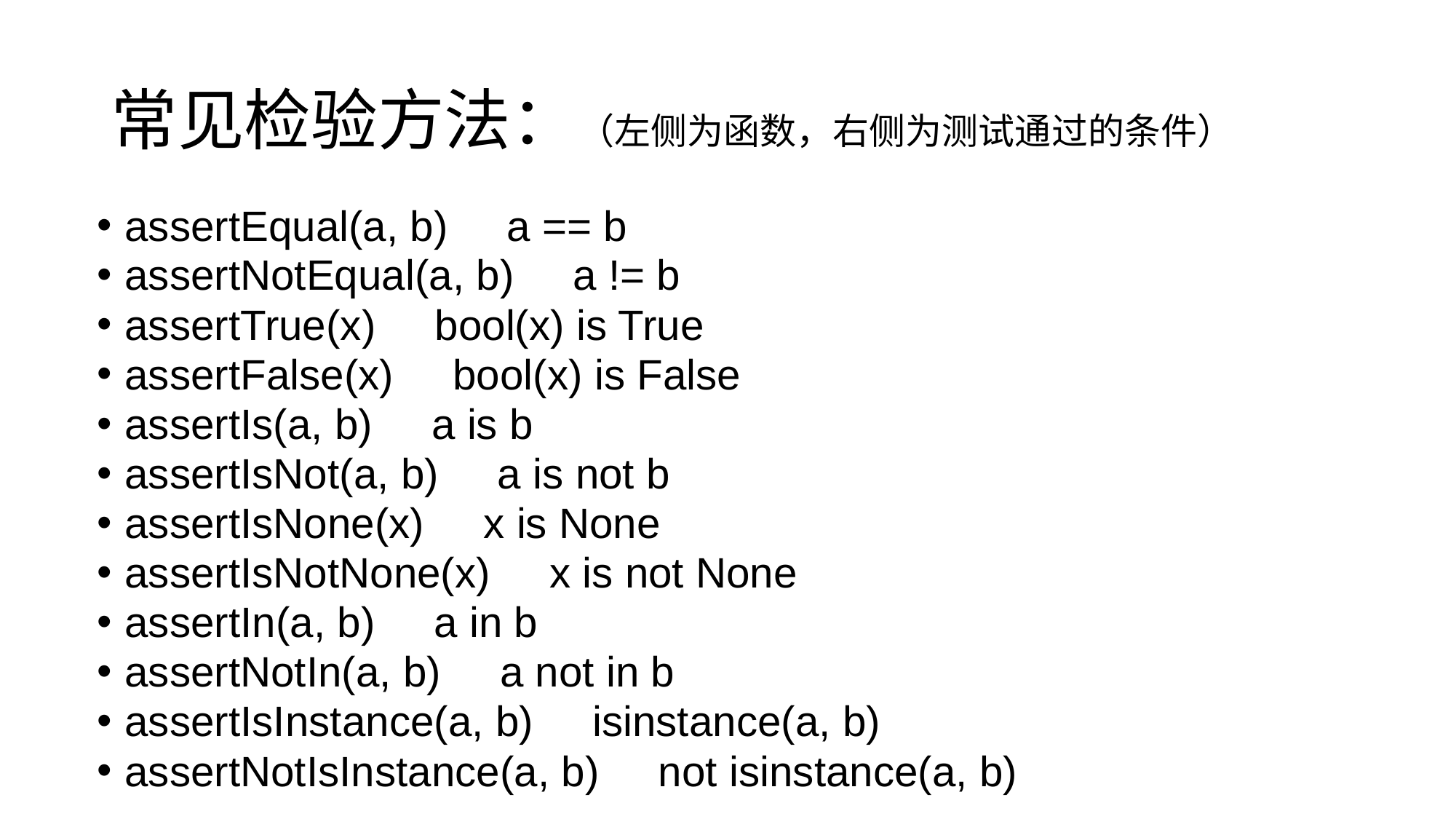

# 常见检验方法：（左侧为函数，右侧为测试通过的条件）
assertEqual(a, b)     a == b
assertNotEqual(a, b)     a != b
assertTrue(x)     bool(x) is True
assertFalse(x)     bool(x) is False
assertIs(a, b)     a is b
assertIsNot(a, b)     a is not b
assertIsNone(x)     x is None
assertIsNotNone(x)     x is not None
assertIn(a, b)     a in b
assertNotIn(a, b)     a not in b
assertIsInstance(a, b)     isinstance(a, b)
assertNotIsInstance(a, b)     not isinstance(a, b)